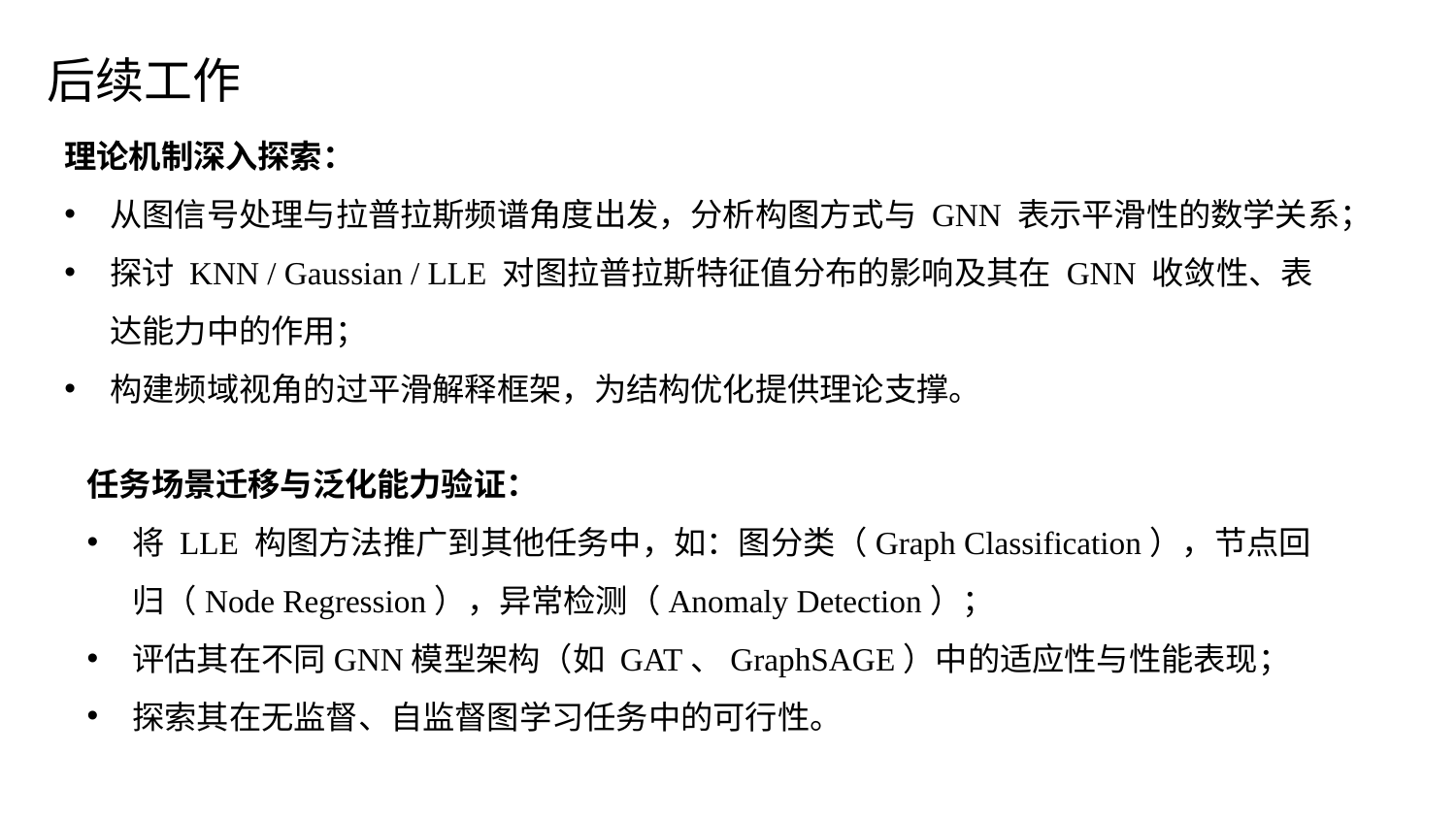

后续工作
理论机制深入探索：
从图信号处理与拉普拉斯频谱角度出发，分析构图方式与 GNN 表示平滑性的数学关系；
探讨 KNN / Gaussian / LLE 对图拉普拉斯特征值分布的影响及其在 GNN 收敛性、表达能力中的作用；
构建频域视角的过平滑解释框架，为结构优化提供理论支撑。
任务场景迁移与泛化能力验证：
将 LLE 构图方法推广到其他任务中，如：图分类（Graph Classification），节点回归（Node Regression），异常检测（Anomaly Detection）；
评估其在不同GNN模型架构（如 GAT、GraphSAGE）中的适应性与性能表现；
探索其在无监督、自监督图学习任务中的可行性。